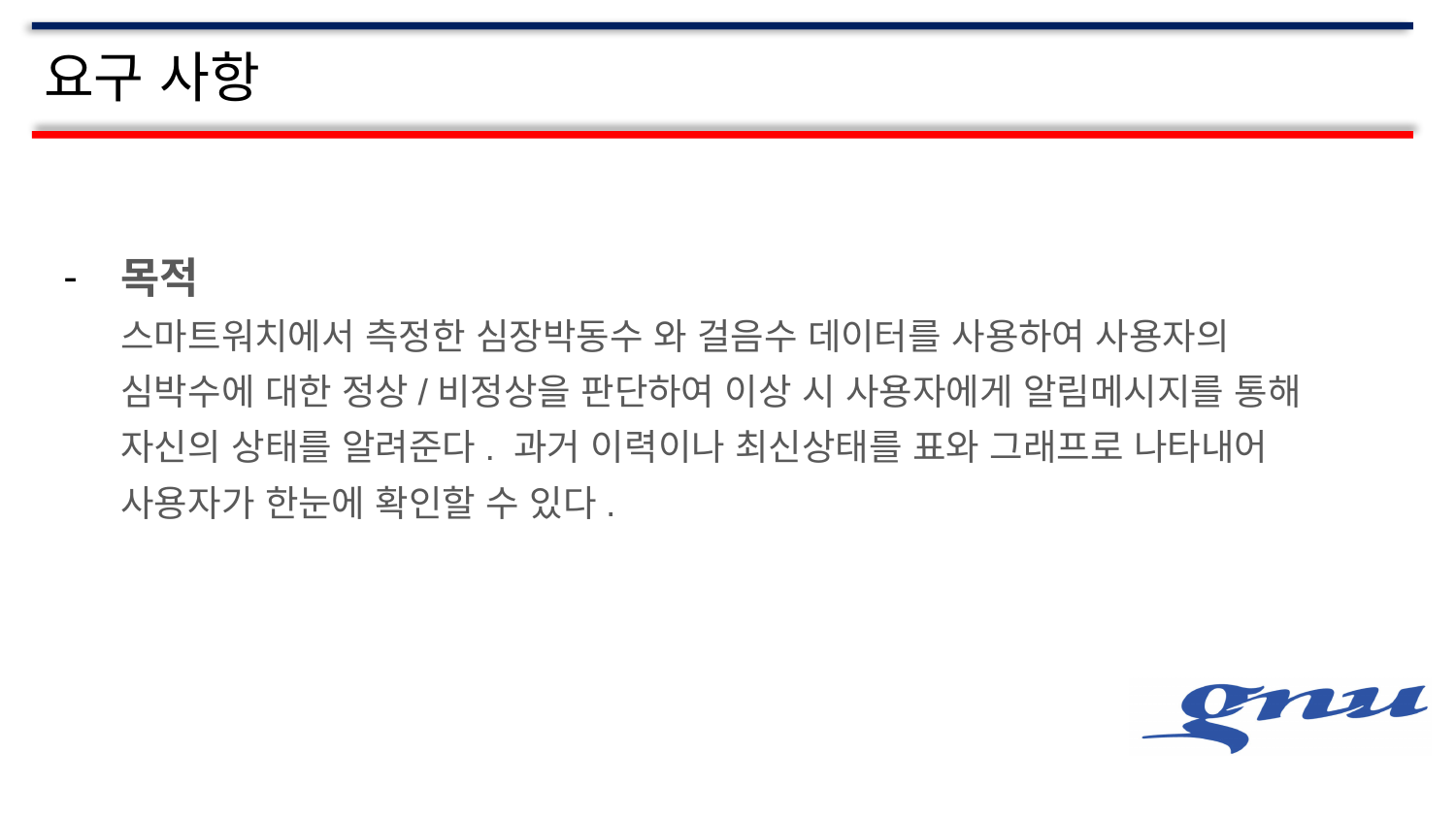

# 요구 사항
목적
스마트워치에서 측정한 심장박동수 와 걸음수 데이터를 사용하여 사용자의
심박수에 대한 정상/비정상을 판단하여 이상 시 사용자에게 알림메시지를 통해
자신의 상태를 알려준다. 과거 이력이나 최신상태를 표와 그래프로 나타내어
사용자가 한눈에 확인할 수 있다.